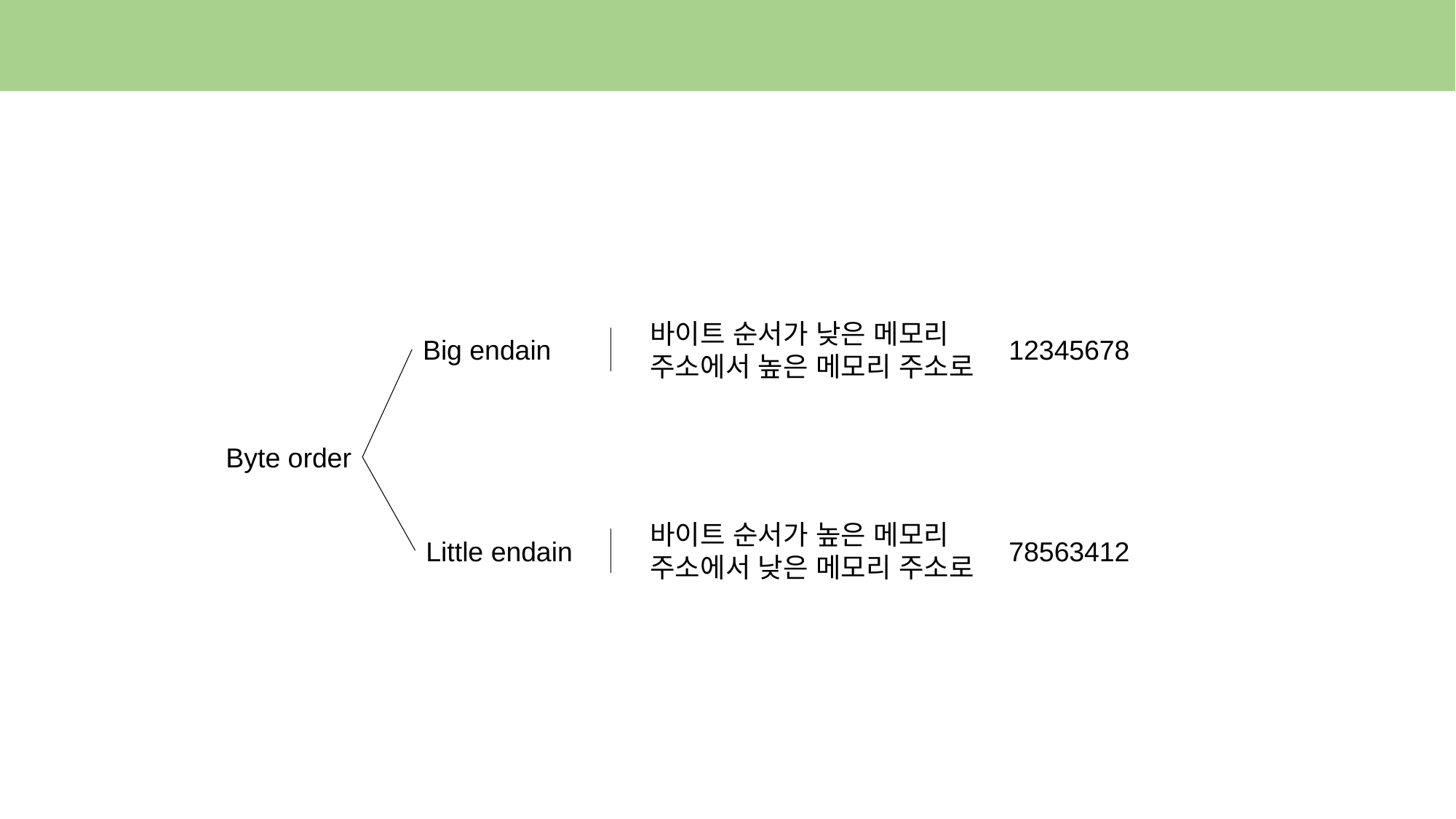

바이트 순서가 낮은 메모리 주소에서 높은 메모리 주소로
12345678
Big endain
Byte order
바이트 순서가 높은 메모리 주소에서 낮은 메모리 주소로
78563412
Little endain